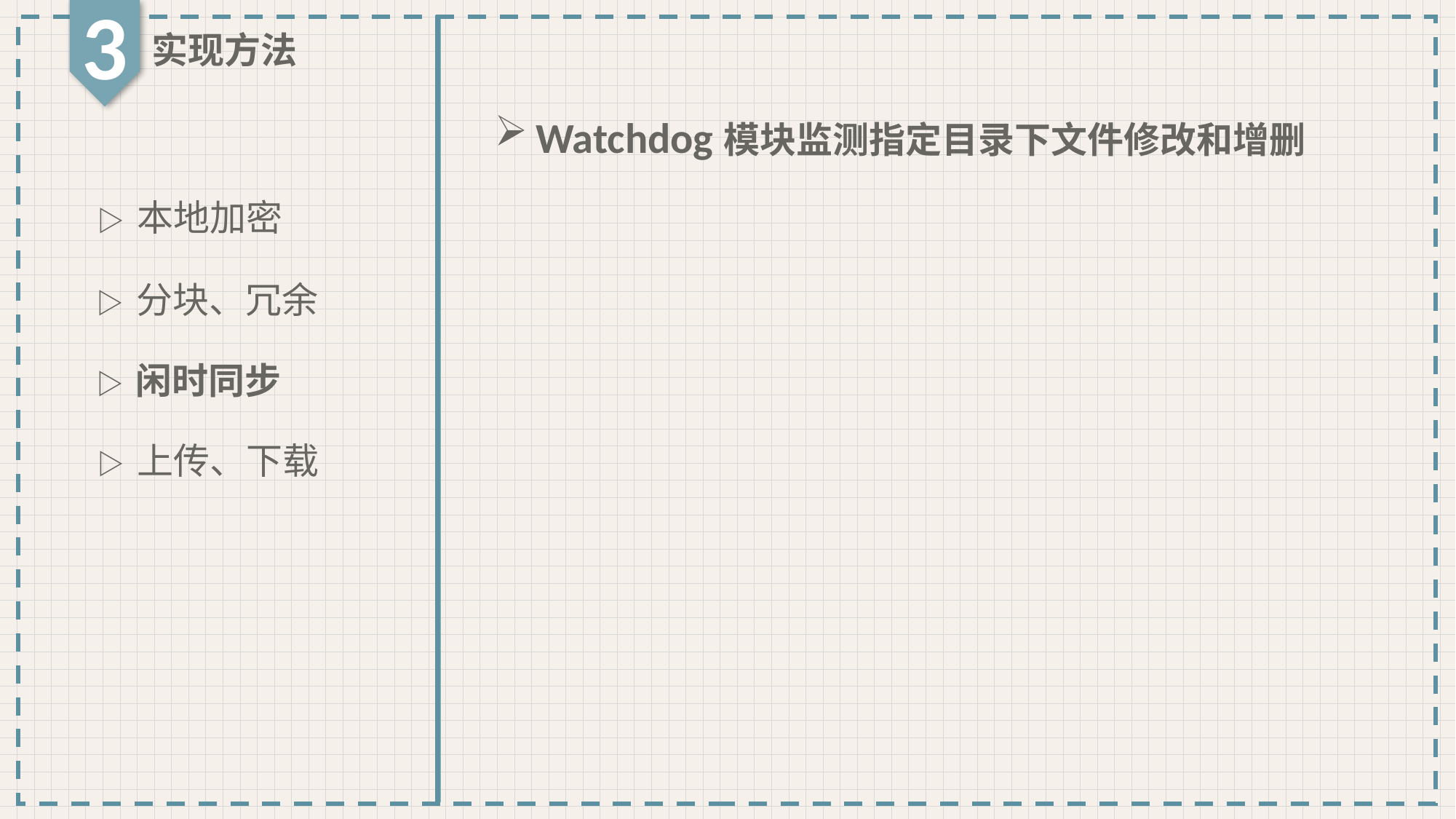

3

实现方法
Watchdog模块监测指定目录下文件修改和增删
▷ 本地加密
▷ 分块、冗余
▷ 闲时同步
▷ 上传、下载